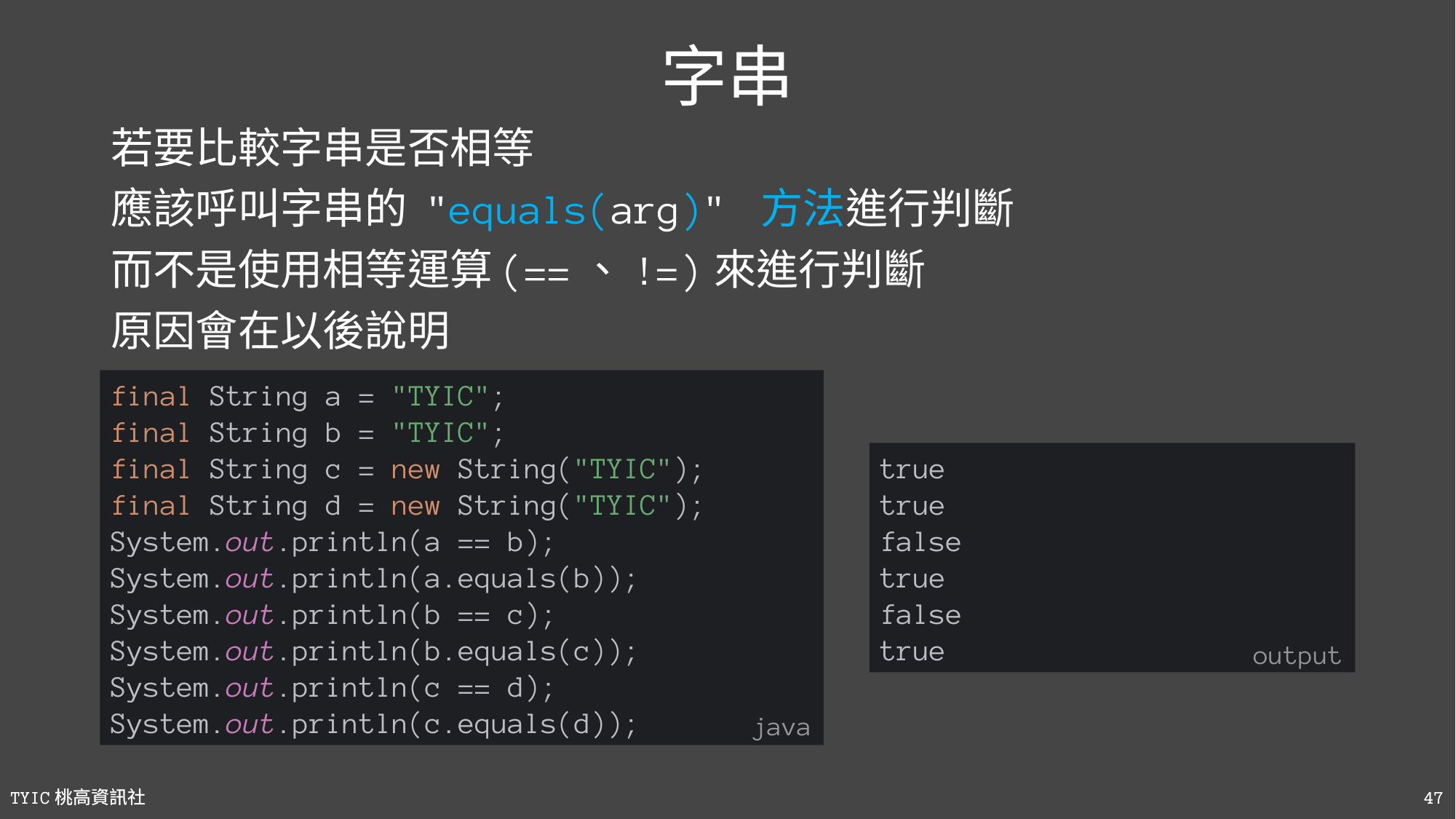

# 字串
若要比較字串是否相等
應該呼叫字串的 "equals(arg)" 方法進行判斷
而不是使用相等運算(==、!=)來進行判斷
原因會在以後說明
final String a = "TYIC";
final String b = "TYIC";
final String c = new String("TYIC");
final String d = new String("TYIC");
System.out.println(a == b);
System.out.println(a.equals(b));
System.out.println(b == c);
System.out.println(b.equals(c));
System.out.println(c == d);
System.out.println(c.equals(d));
java
true
true
false
true
false
true
output